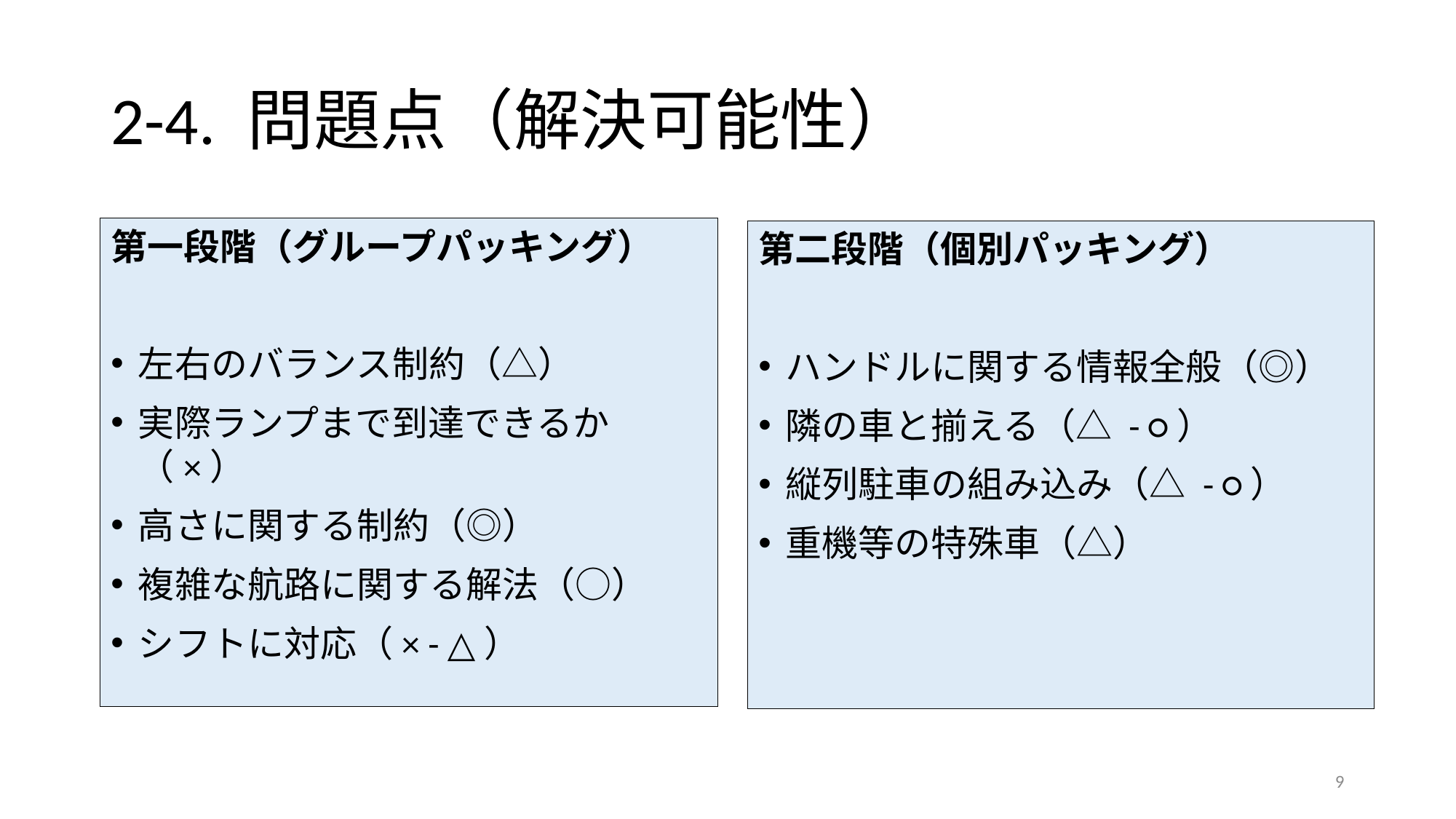

# 2-4. 問題点（解決可能性）
第一段階（グループパッキング）

左右のバランス制約（△）
実際ランプまで到達できるか（×）
高さに関する制約（◎）
複雑な航路に関する解法（○）
シフトに対応（× - △）
第二段階（個別パッキング）

ハンドルに関する情報全般（◎）
隣の車と揃える（△ - ○）
縦列駐車の組み込み（△ - ○）
重機等の特殊車（△）
9